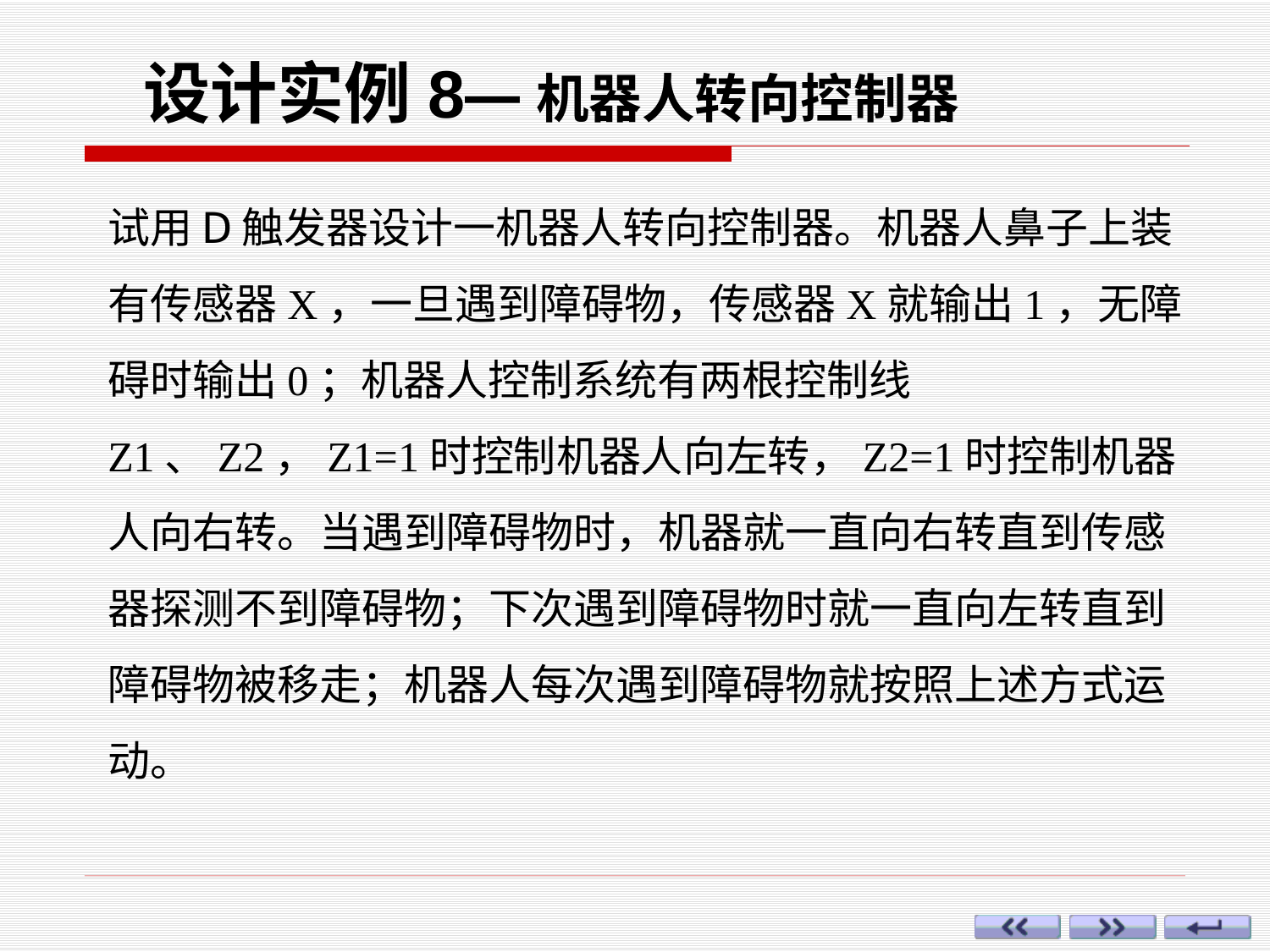

# 设计实例8—机器人转向控制器
试用D触发器设计一机器人转向控制器。机器人鼻子上装有传感器X，一旦遇到障碍物，传感器X就输出1，无障碍时输出0；机器人控制系统有两根控制线Z1、Z2，Z1=1时控制机器人向左转，Z2=1时控制机器人向右转。当遇到障碍物时，机器就一直向右转直到传感器探测不到障碍物；下次遇到障碍物时就一直向左转直到障碍物被移走；机器人每次遇到障碍物就按照上述方式运动。